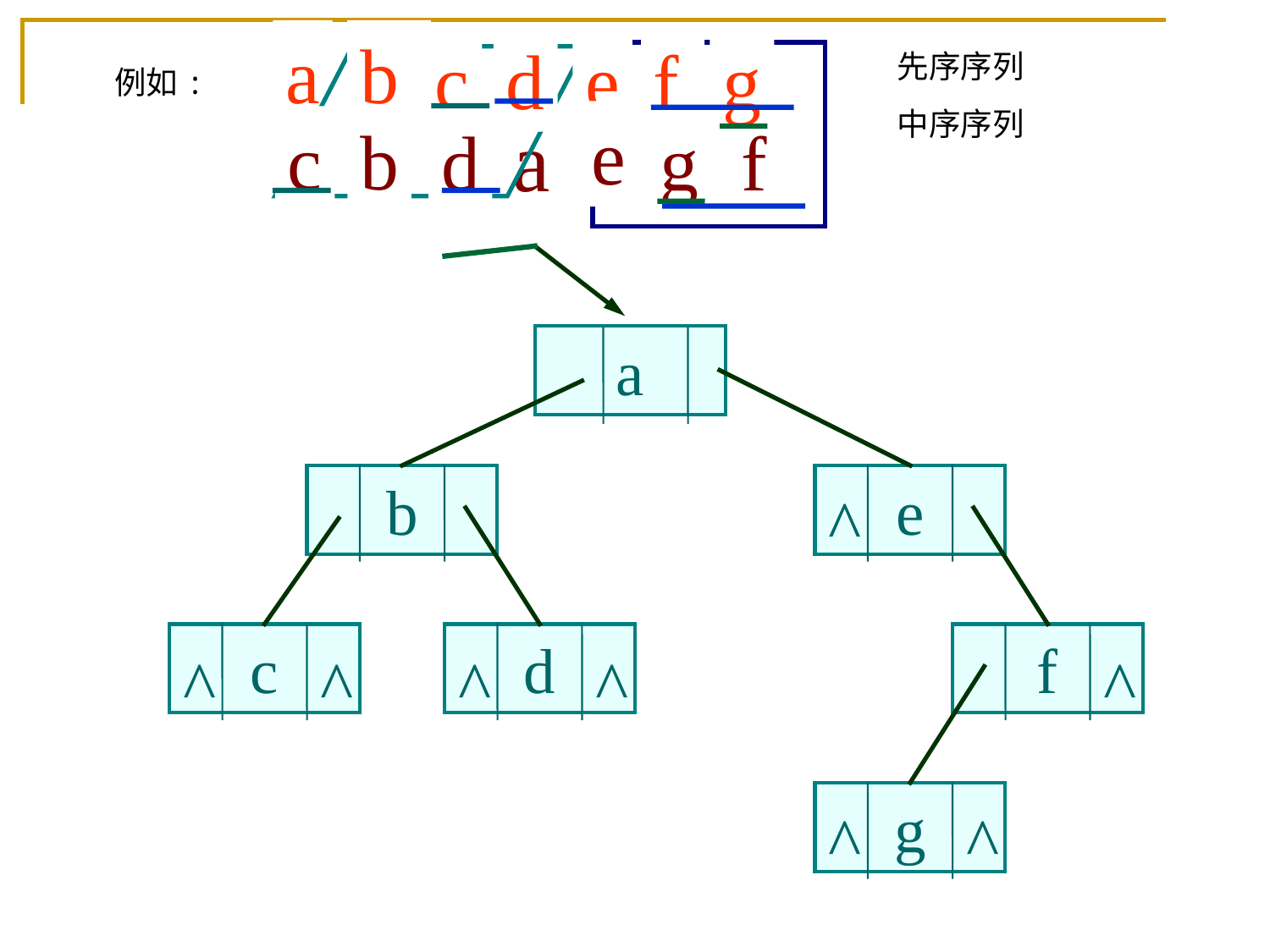

a
b
a  b  c  d  e  f  g
c
d
e
f
g
先序序列
中序序列

例如:
a

e
c  b  d  a  e  g  f

c
b
d
g

f

a

b

e

^

c

d

f

^
^
^
^
^

g

^
^